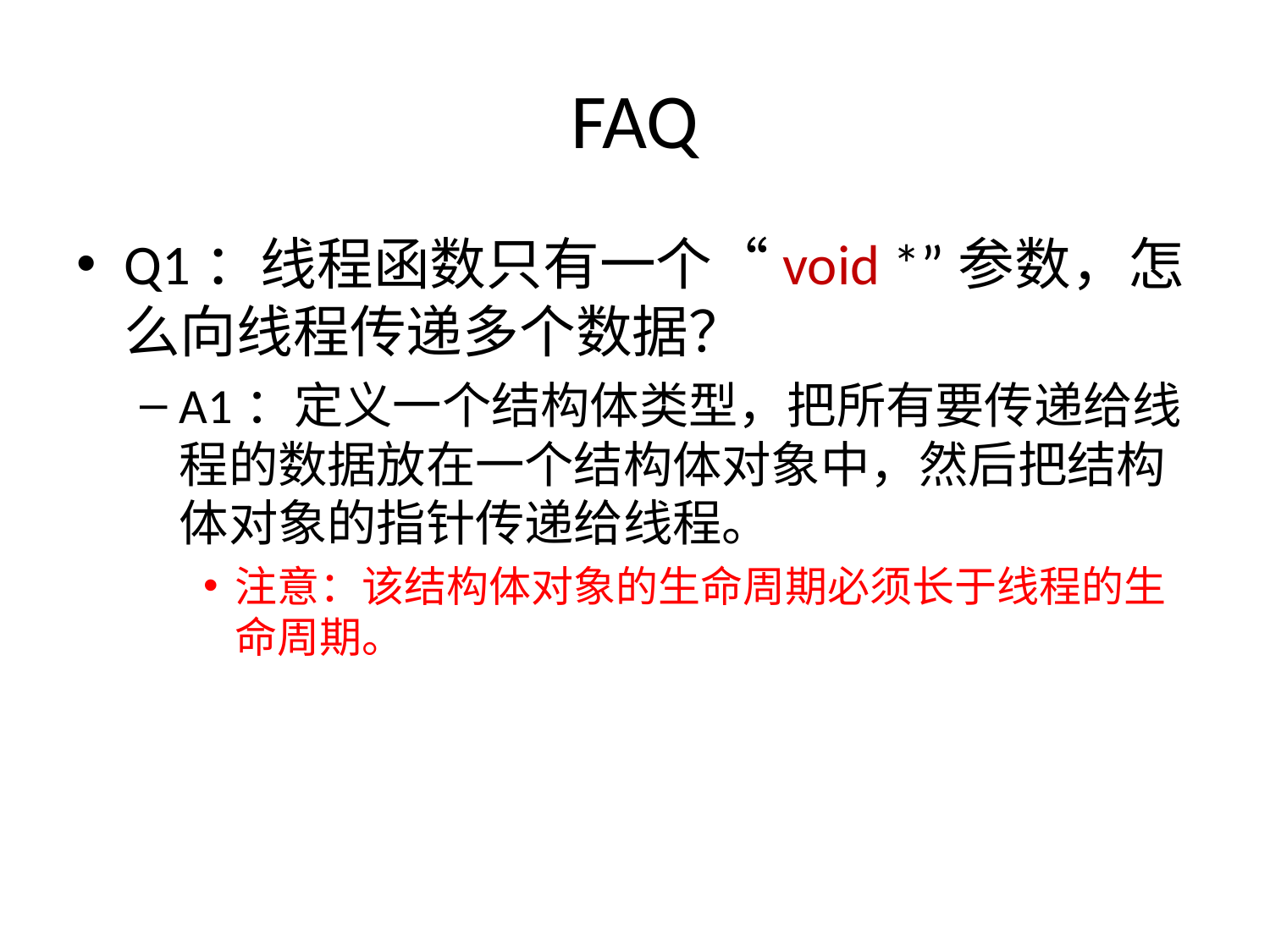

# FAQ
Q1：线程函数只有一个“void *”参数，怎么向线程传递多个数据？
A1：定义一个结构体类型，把所有要传递给线程的数据放在一个结构体对象中，然后把结构体对象的指针传递给线程。
注意：该结构体对象的生命周期必须长于线程的生命周期。